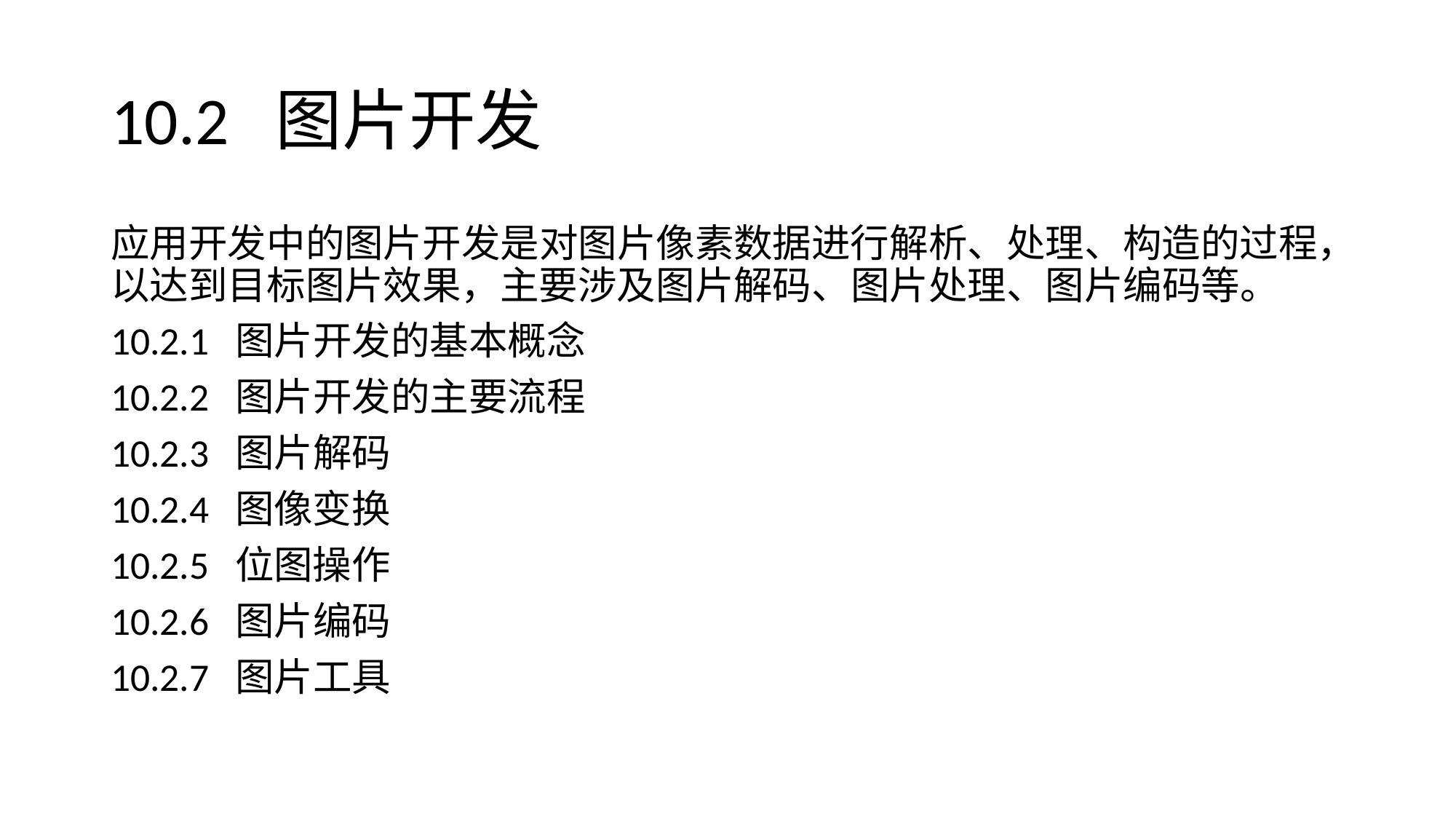

# 10.2  图片开发
应用开发中的图片开发是对图片像素数据进行解析、处理、构造的过程，以达到目标图片效果，主要涉及图片解码、图片处理、图片编码等。
10.2.1  图片开发的基本概念
10.2.2  图片开发的主要流程
10.2.3  图片解码
10.2.4  图像变换
10.2.5  位图操作
10.2.6  图片编码
10.2.7  图片工具